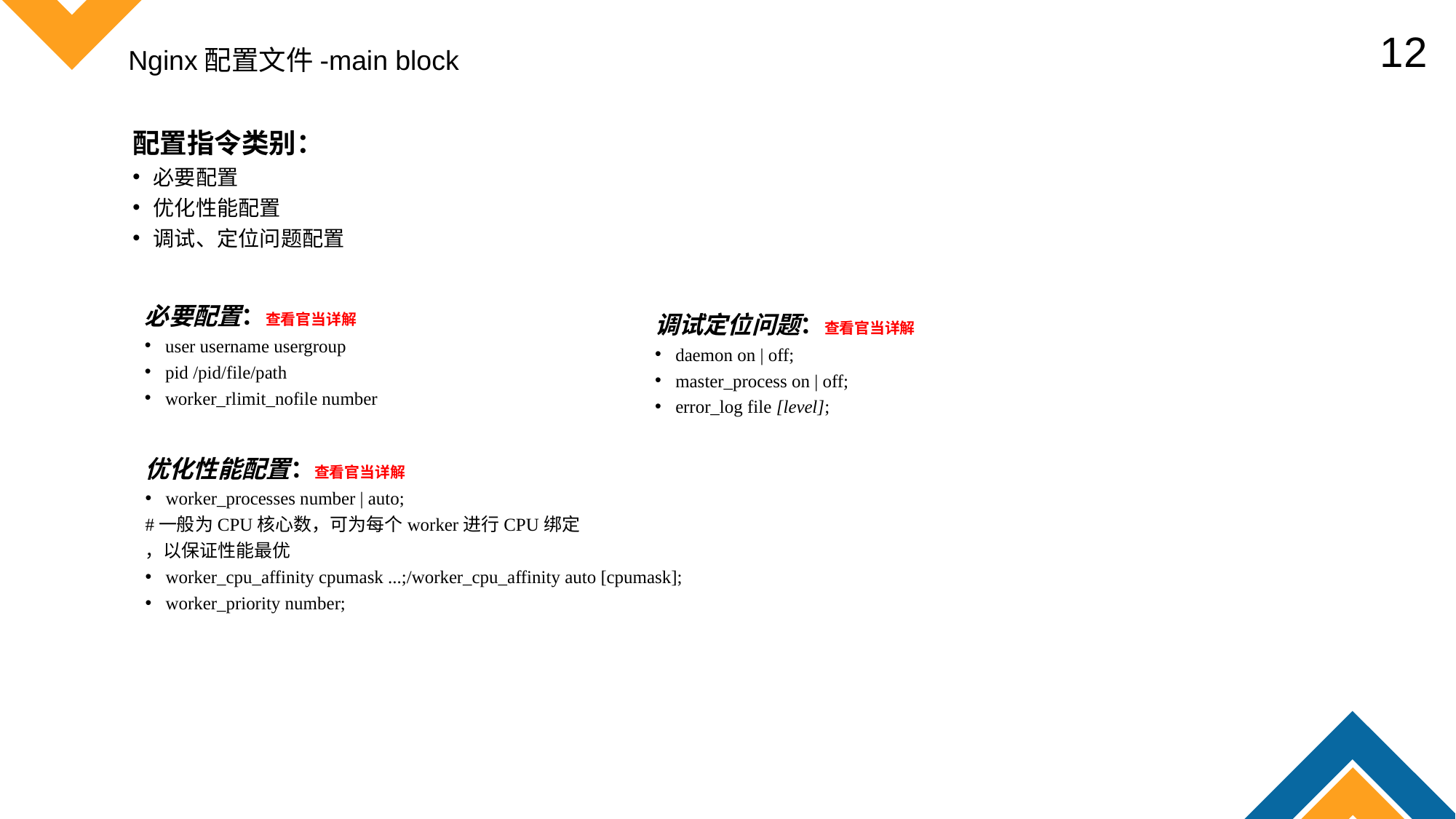

12
Nginx配置文件-main block
配置指令类别：
必要配置
优化性能配置
调试、定位问题配置
必要配置：查看官当详解
user username usergroup
pid /pid/file/path
worker_rlimit_nofile number
调试定位问题：查看官当详解
daemon on | off;
master_process on | off;
error_log file [level];

优化性能配置：查看官当详解
worker_processes number | auto;
#一般为CPU核心数，可为每个worker进行CPU绑定
，以保证性能最优
worker_cpu_affinity cpumask ...;/worker_cpu_affinity auto [cpumask];
worker_priority number;